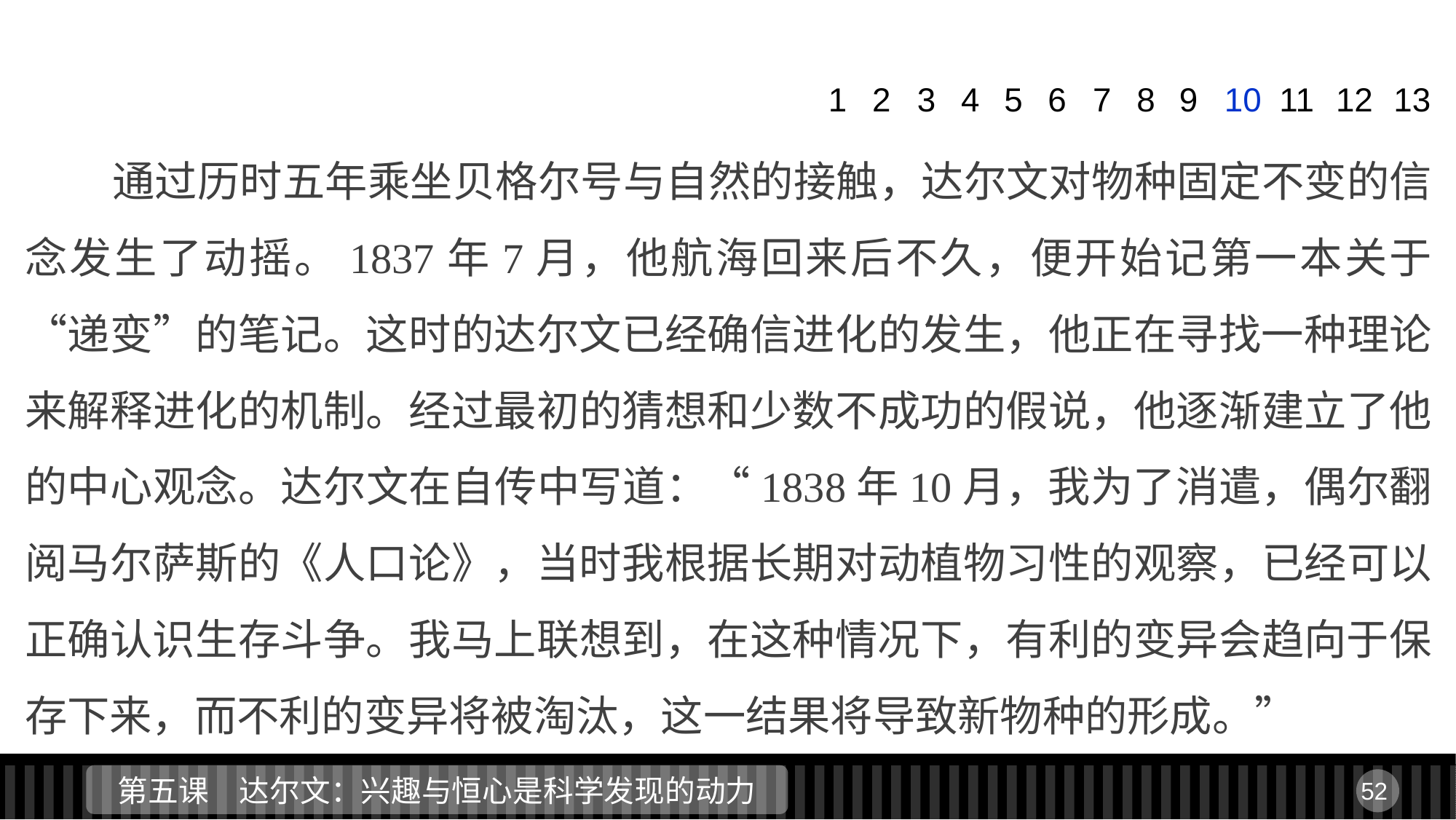

1
2
3
4
5
6
7
8
9
10
11
12
13
        通过历时五年乘坐贝格尔号与自然的接触，达尔文对物种固定不变的信念发生了动摇。1837年7月，他航海回来后不久，便开始记第一本关于“递变”的笔记。这时的达尔文已经确信进化的发生，他正在寻找一种理论来解释进化的机制。经过最初的猜想和少数不成功的假说，他逐渐建立了他的中心观念。达尔文在自传中写道：“1838年10月，我为了消遣，偶尔翻阅马尔萨斯的《人口论》，当时我根据长期对动植物习性的观察，已经可以正确认识生存斗争。我马上联想到，在这种情况下，有利的变异会趋向于保存下来，而不利的变异将被淘汰，这一结果将导致新物种的形成。”